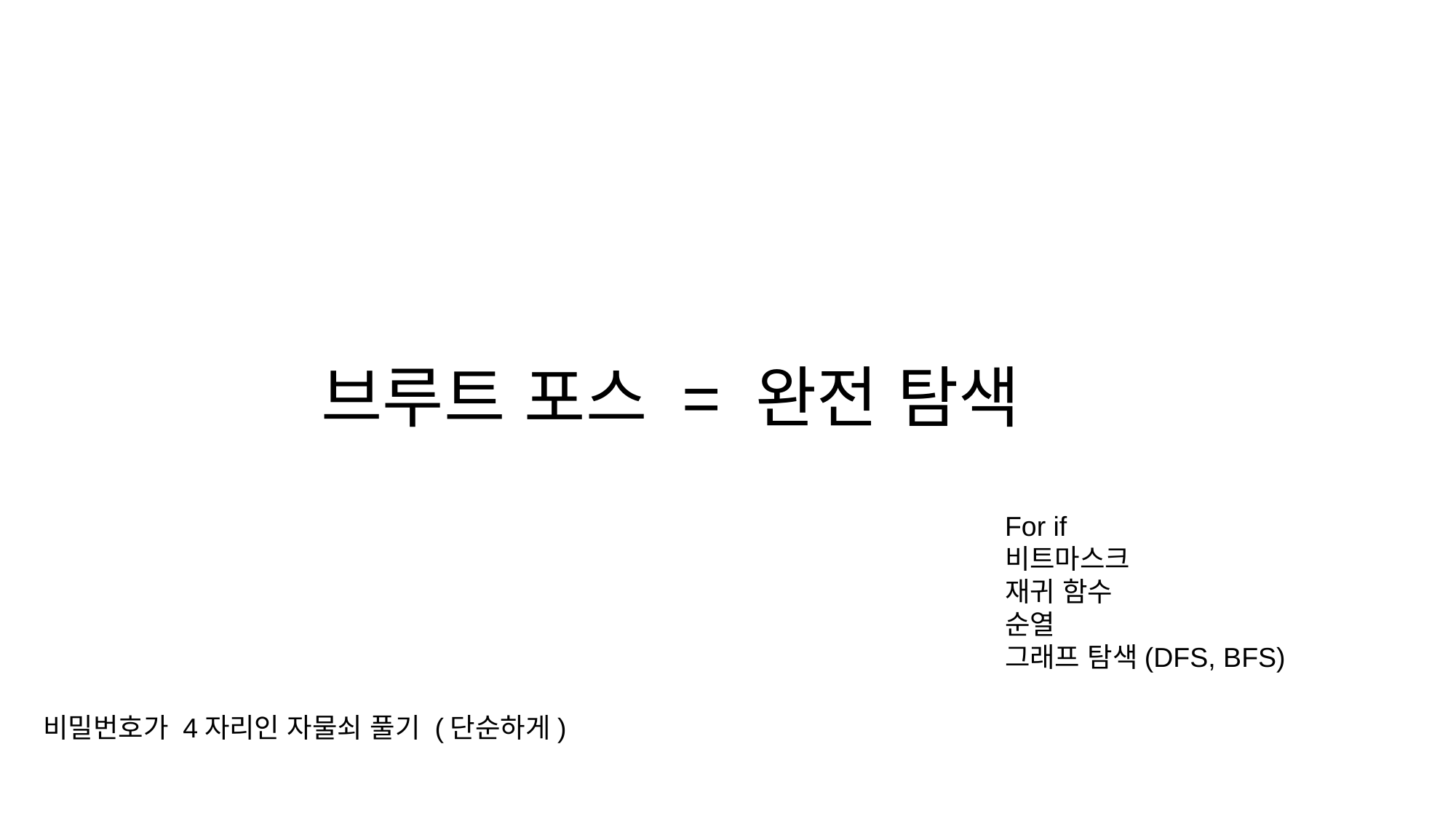

브루트 포스 = 완전 탐색
For if
비트마스크
재귀 함수
순열
그래프 탐색(DFS, BFS)
비밀번호가 4자리인 자물쇠 풀기 (단순하게)